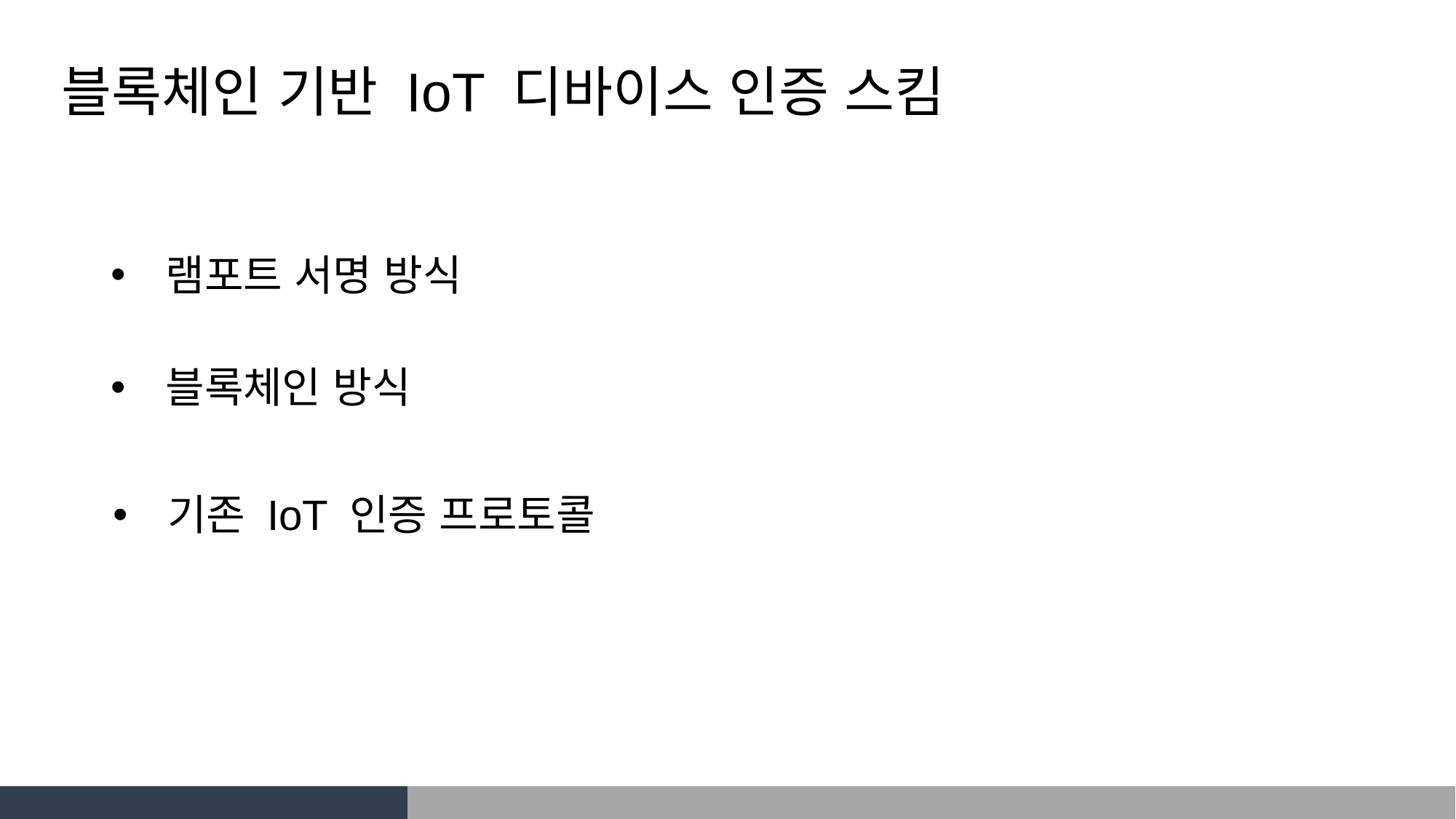

블록체인 기반 IoT 디바이스 인증 스킴
램포트 서명 방식
블록체인 방식
기존 IoT 인증 프로토콜